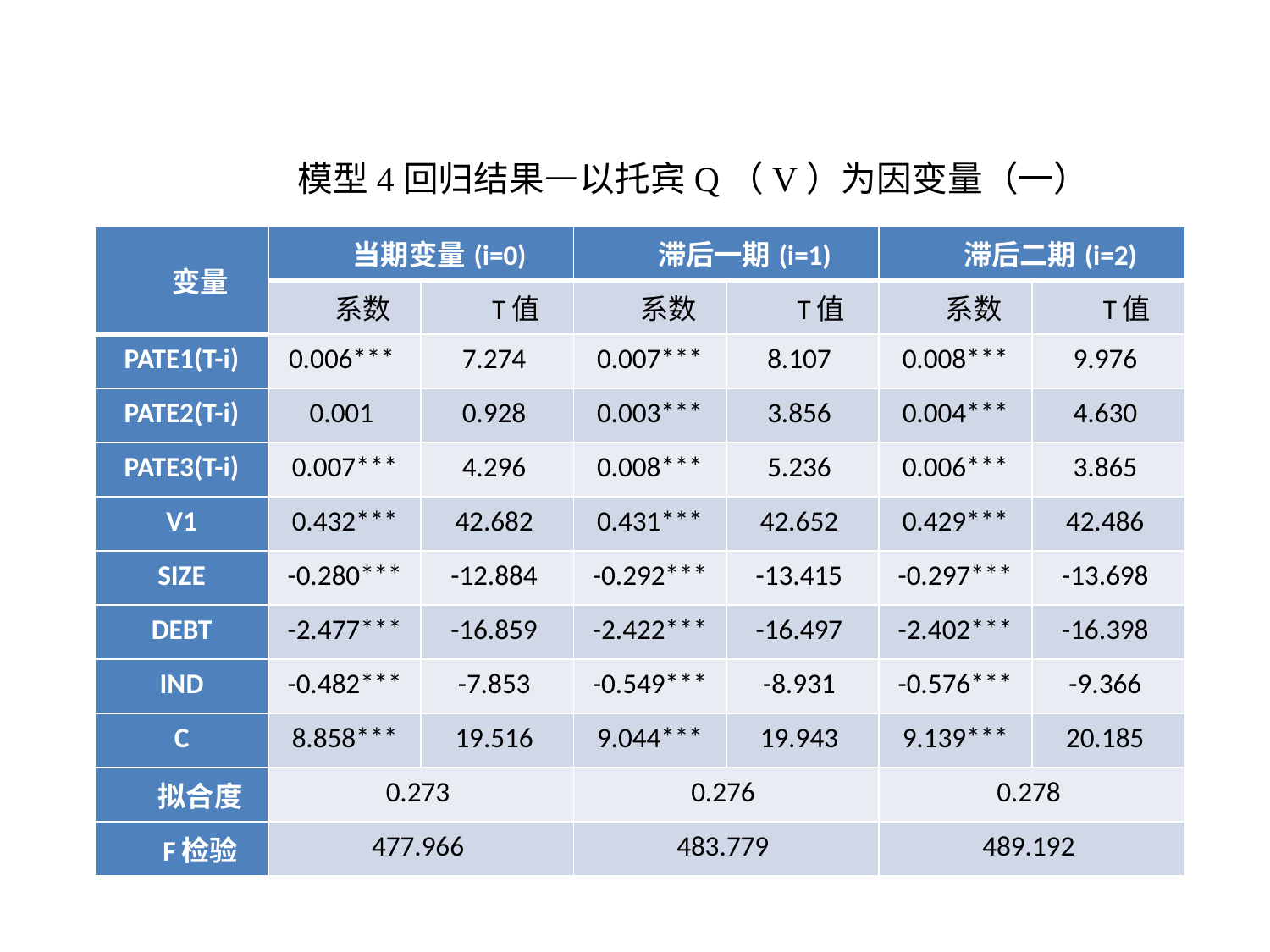

#
模型4回归结果—以托宾Q（V）为因变量（一）
| 变量 | 当期变量(i=0) |  | 滞后一期(i=1) |  | 滞后二期(i=2) |  |
| --- | --- | --- | --- | --- | --- | --- |
|  | 系数 | T值 | 系数 | T值 | 系数 | T值 |
| PATE1(T-i) | 0.006\*\*\* | 7.274 | 0.007\*\*\* | 8.107 | 0.008\*\*\* | 9.976 |
| PATE2(T-i) | 0.001 | 0.928 | 0.003\*\*\* | 3.856 | 0.004\*\*\* | 4.630 |
| PATE3(T-i) | 0.007\*\*\* | 4.296 | 0.008\*\*\* | 5.236 | 0.006\*\*\* | 3.865 |
| V1 | 0.432\*\*\* | 42.682 | 0.431\*\*\* | 42.652 | 0.429\*\*\* | 42.486 |
| SIZE | -0.280\*\*\* | -12.884 | -0.292\*\*\* | -13.415 | -0.297\*\*\* | -13.698 |
| DEBT | -2.477\*\*\* | -16.859 | -2.422\*\*\* | -16.497 | -2.402\*\*\* | -16.398 |
| IND | -0.482\*\*\* | -7.853 | -0.549\*\*\* | -8.931 | -0.576\*\*\* | -9.366 |
| C | 8.858\*\*\* | 19.516 | 9.044\*\*\* | 19.943 | 9.139\*\*\* | 20.185 |
| 拟合度 | 0.273 |  | 0.276 |  | 0.278 |  |
| F检验 | 477.966 |  | 483.779 |  | 489.192 |  |